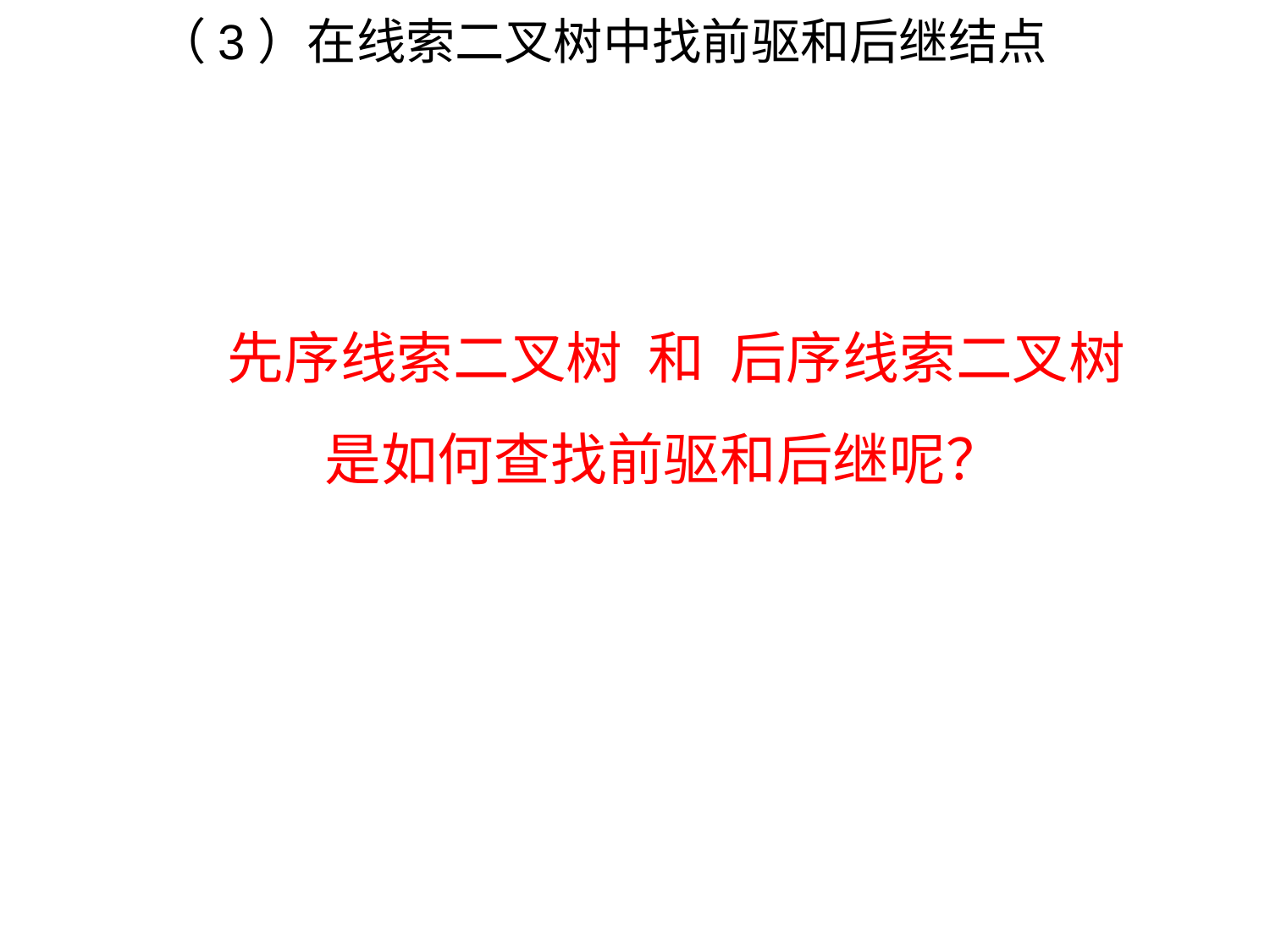

（3）在线索二叉树中找前驱和后继结点
 先序线索二叉树  和  后序线索二叉树
是如何查找前驱和后继呢？
44